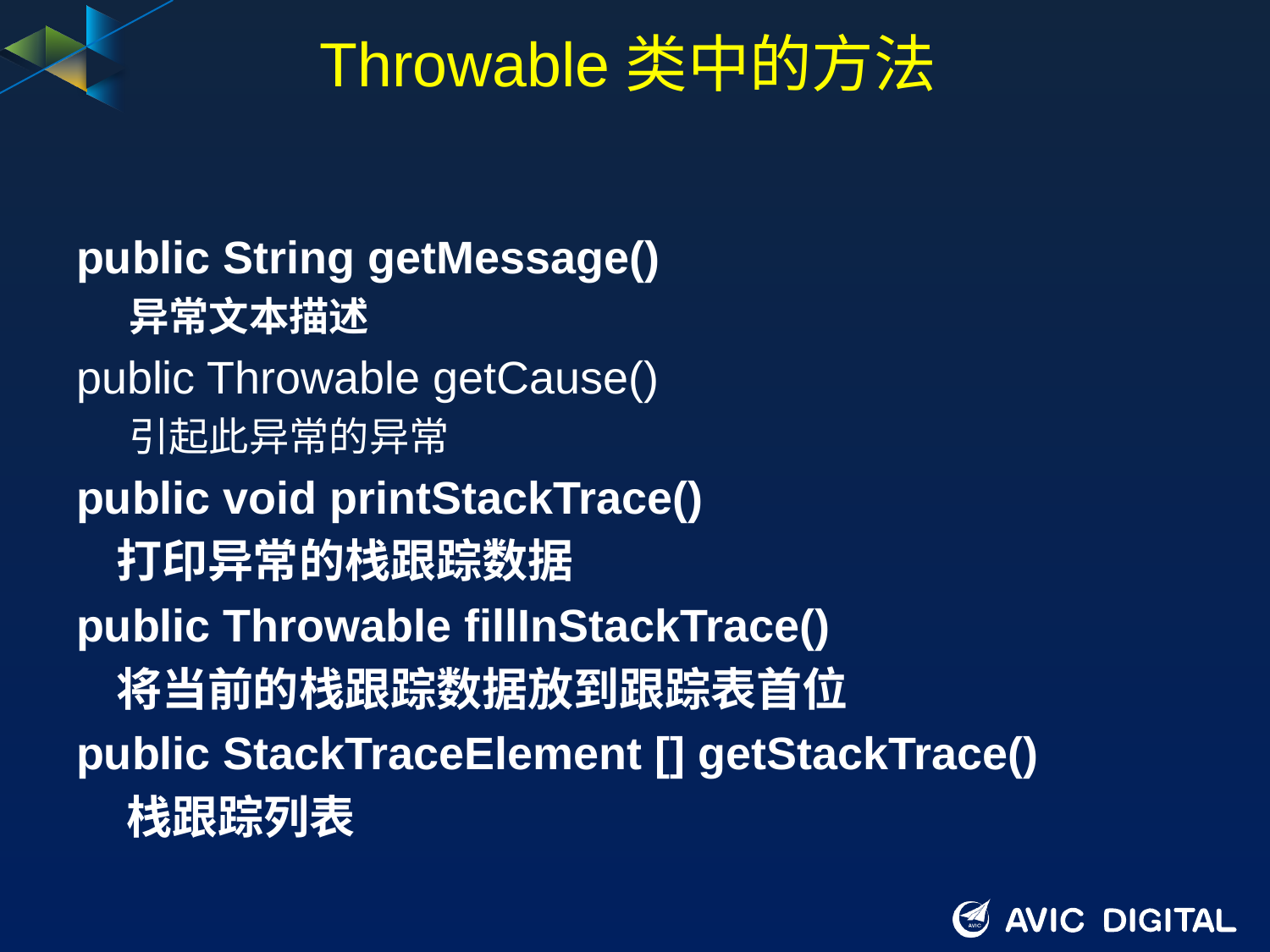

# Throwable类中的方法
public String getMessage()
异常文本描述
public Throwable getCause()
引起此异常的异常
public void printStackTrace()
   打印异常的栈跟踪数据
public Throwable fillInStackTrace()
   将当前的栈跟踪数据放到跟踪表首位
public StackTraceElement [] getStackTrace()
    栈跟踪列表